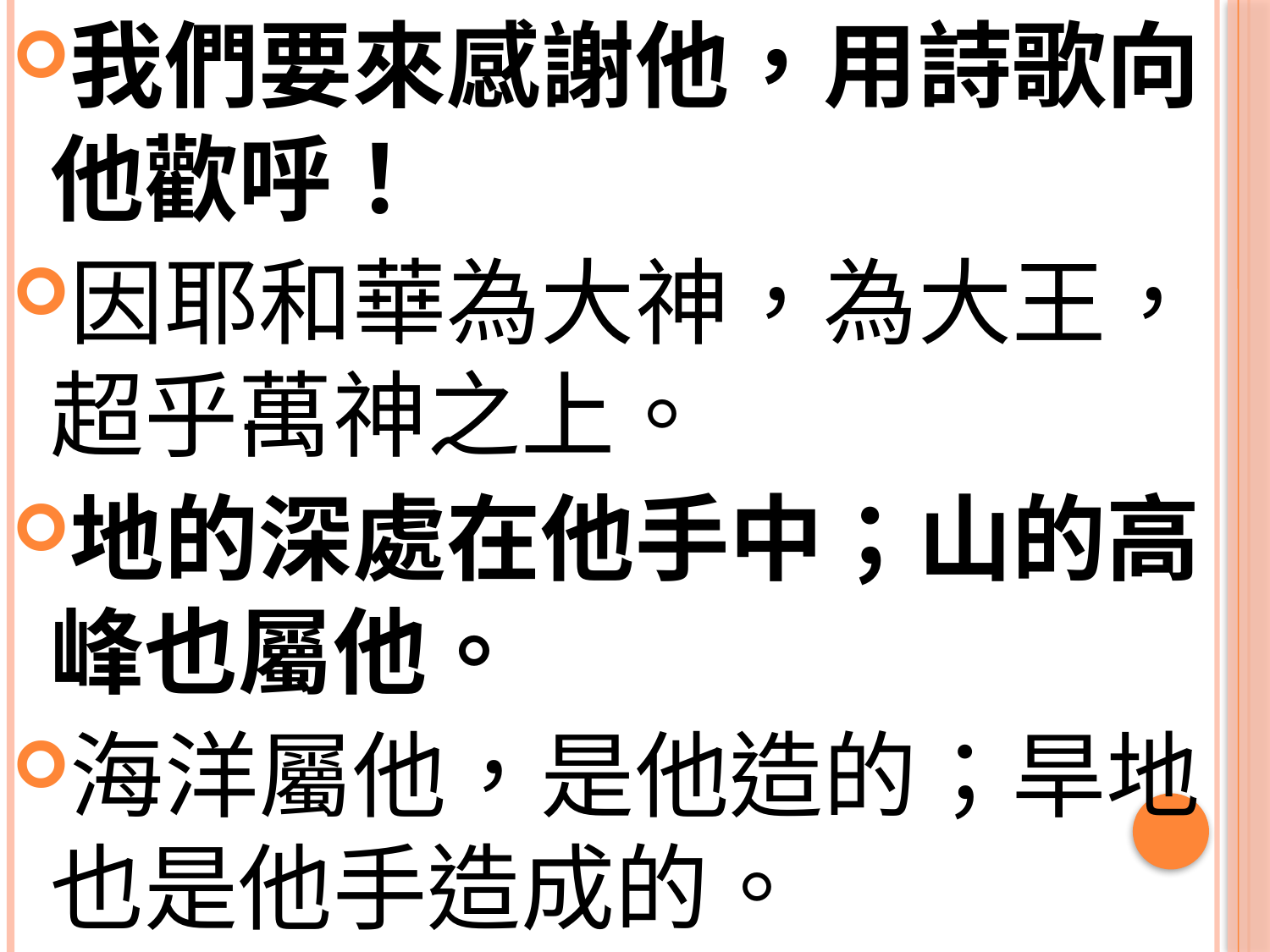

我們要來感謝他，用詩歌向他歡呼！
因耶和華為大神，為大王，超乎萬神之上。
地的深處在他手中；山的高峰也屬他。
海洋屬他，是他造的；旱地也是他手造成的。